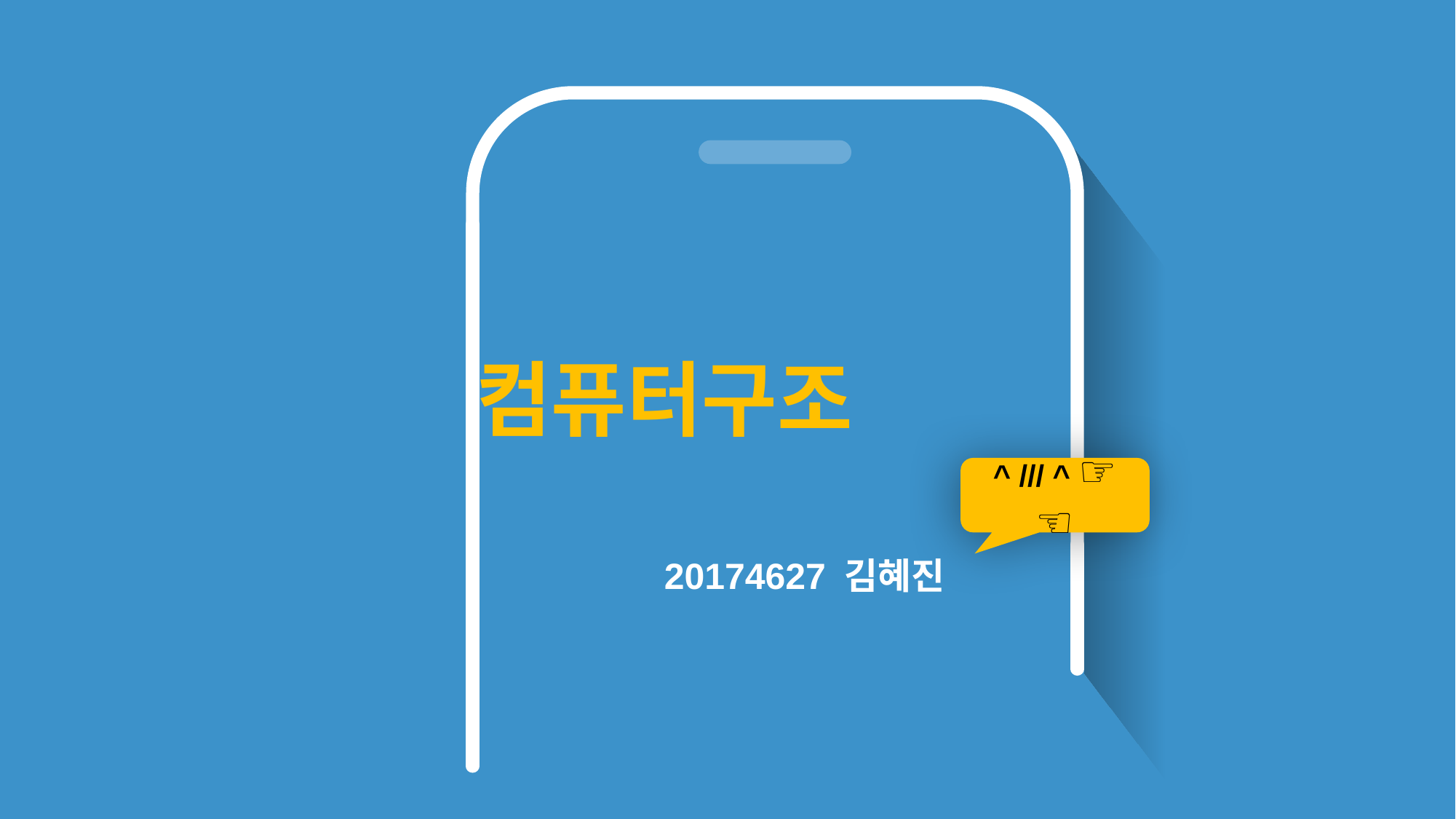

^ /// ^ ☞☜

컴퓨터구조
20174627 김혜진